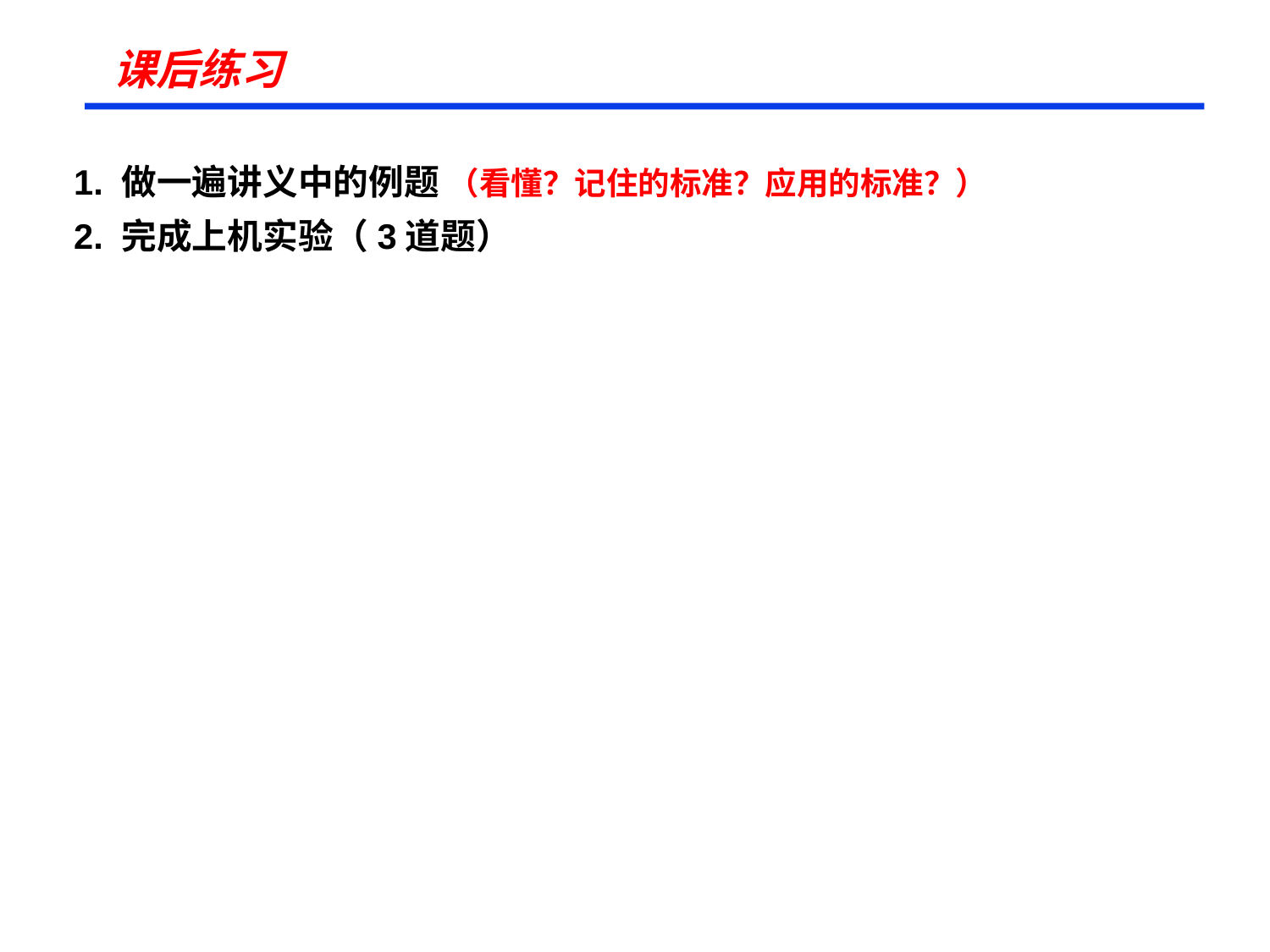

# 课后练习
1. 做一遍讲义中的例题 （看懂？记住的标准？应用的标准？）
2. 完成上机实验（3道题）